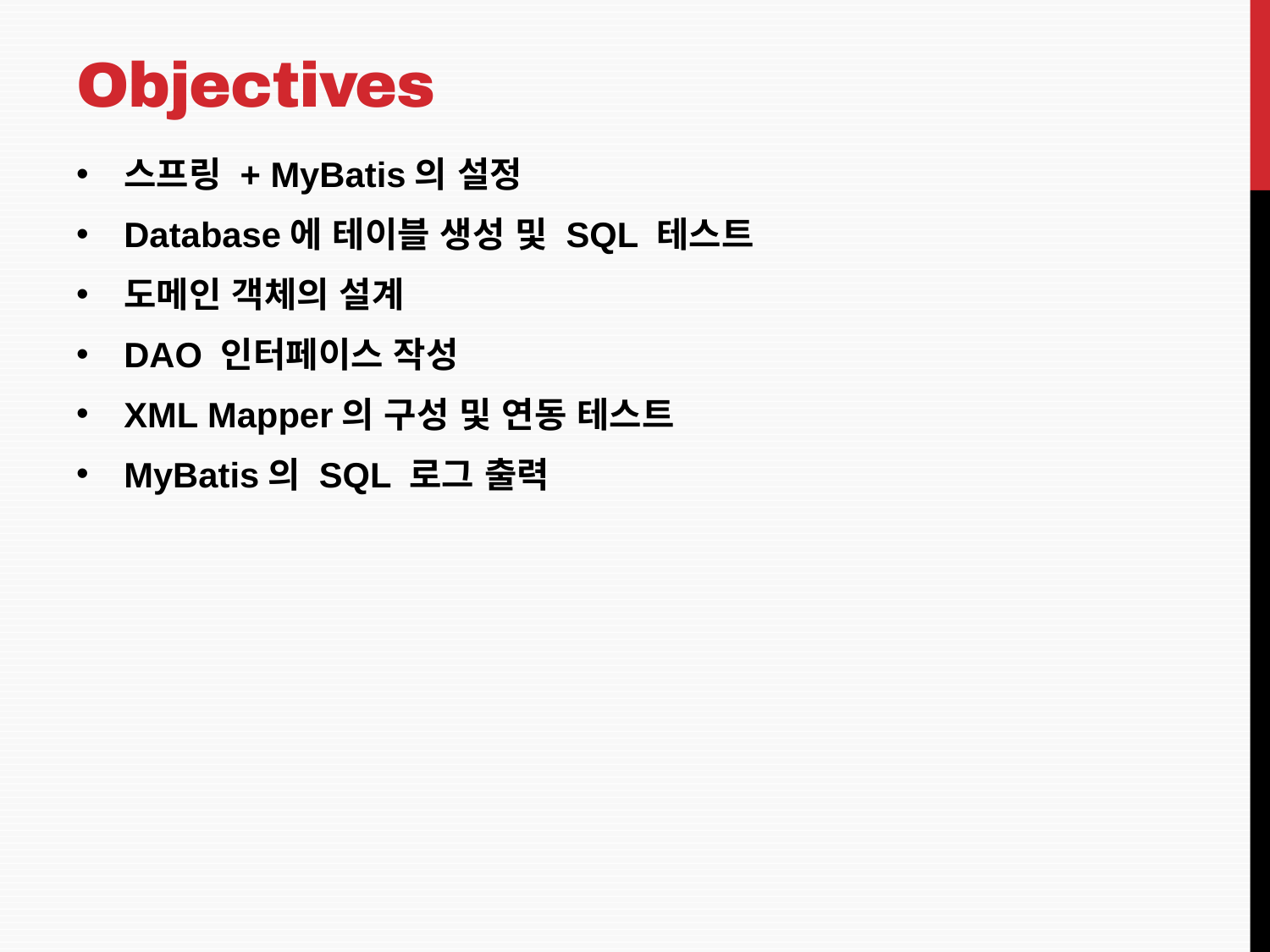

# Objectives
스프링 + MyBatis의 설정
Database에 테이블 생성 및 SQL 테스트
도메인 객체의 설계
DAO 인터페이스 작성
XML Mapper의 구성 및 연동 테스트
MyBatis의 SQL 로그 출력